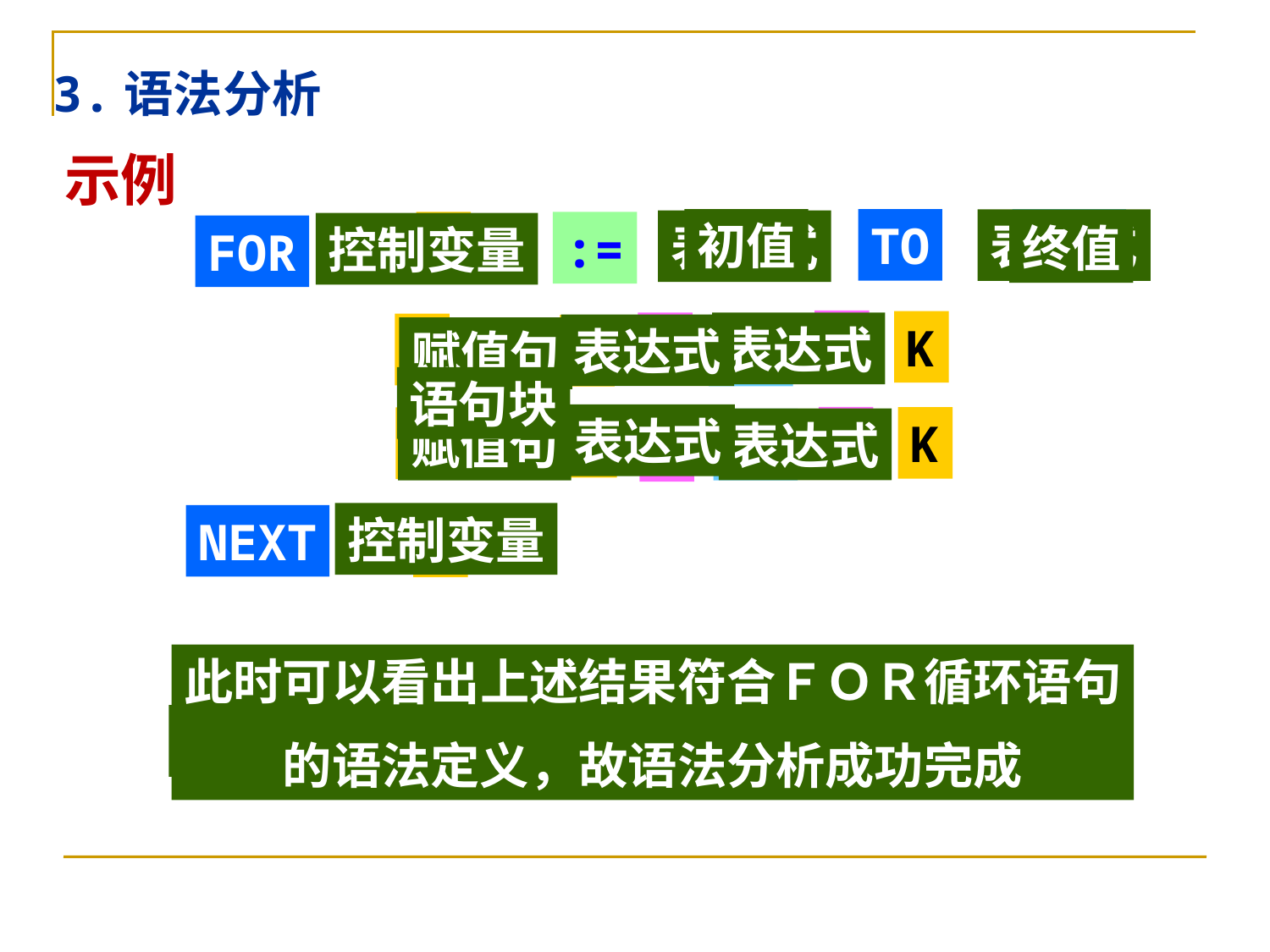

3.语法分析
示例
初值
TO
100
表达式
1
表达式
终值
K
:=
控制变量
FOR
*
K
+
表达式
M
表达式
10
I
赋值句
:=
语句块
表达式
:=
J
*
K
N
表达式
赋值句
10
+
控制变量
NEXT
K
此时可以看出上述结果符合ＦＯＲ循环语句
的语法定义，故语法分析成功完成
简单数值变量可作为循环的控制变量
赋值句的形式为“变量　：＝　表达式”
表达式可作为循环的初值和终值
多个赋值句可构成语句块
变量、常数及其运算结果均是表达式